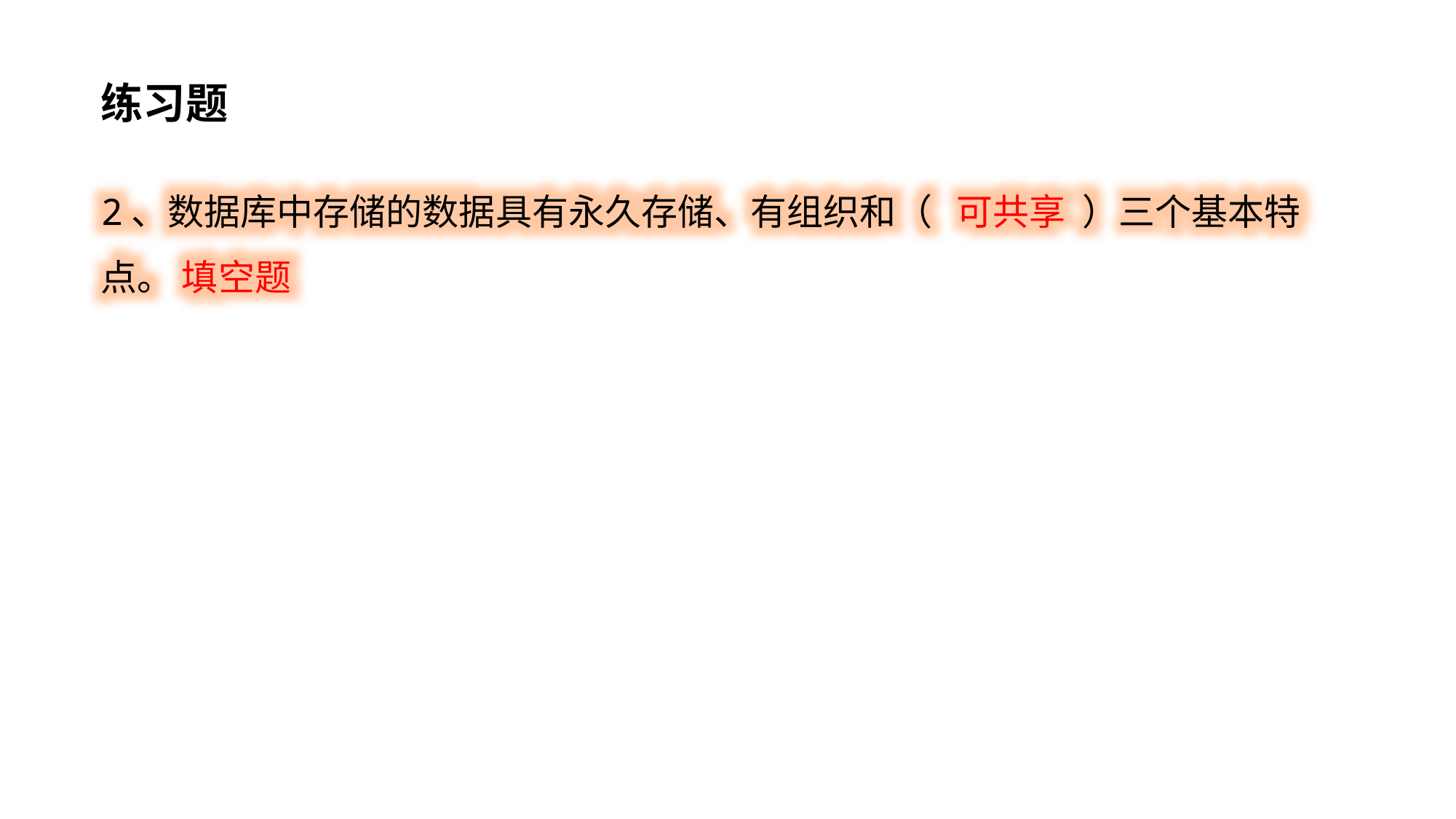

练习题
2、数据库中存储的数据具有永久存储、有组织和（   可共享  ）三个基本特点。 填空题